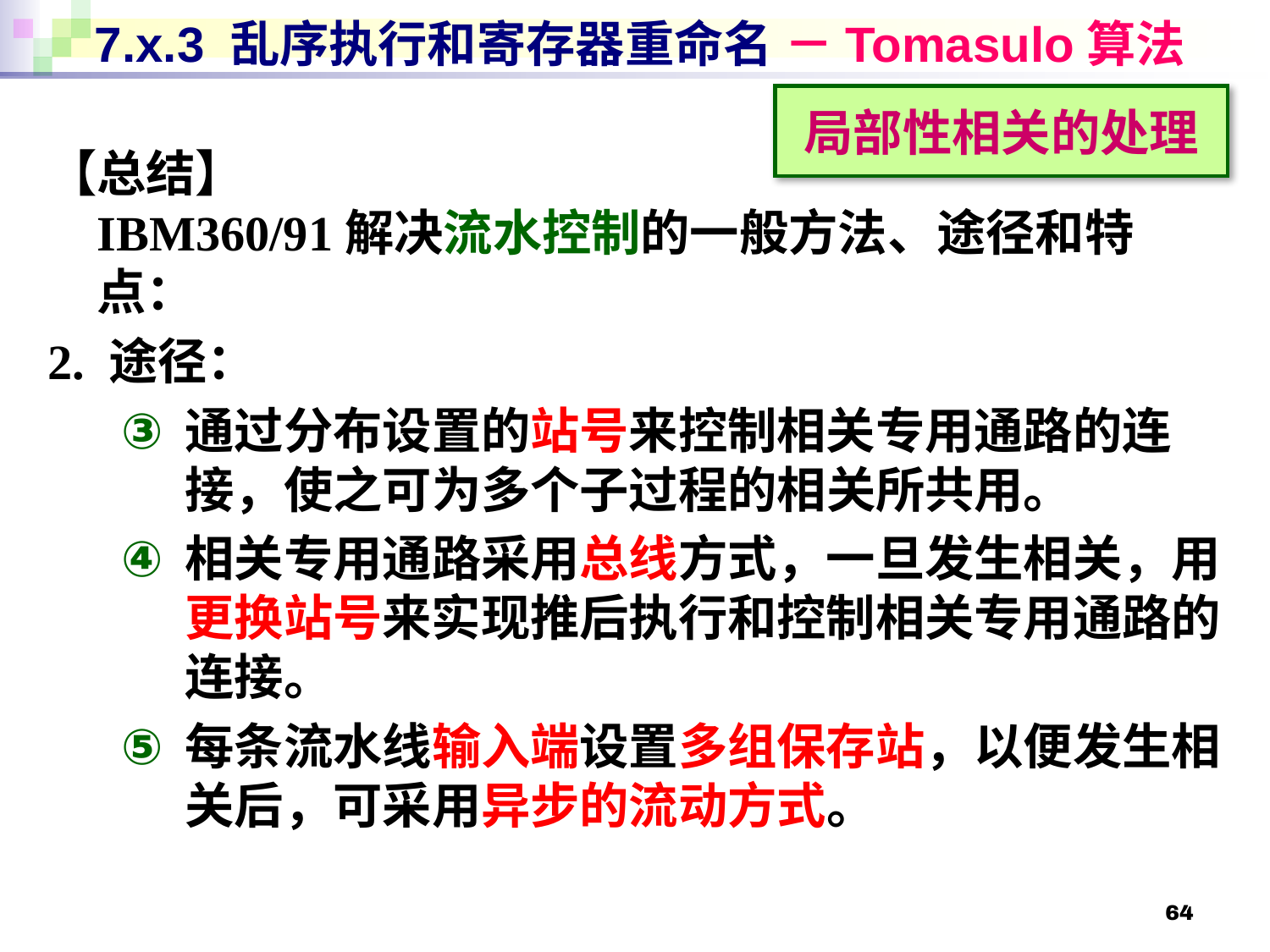

# 7.x.3 乱序执行和寄存器重命名 －Tomasulo算法
局部性相关的处理
【总结】
IBM360/91解决流水控制的一般方法、途径和特点：
2. 途径：
通过分布设置的站号来控制相关专用通路的连接，使之可为多个子过程的相关所共用。
相关专用通路采用总线方式，一旦发生相关，用更换站号来实现推后执行和控制相关专用通路的连接。
每条流水线输入端设置多组保存站，以便发生相关后，可采用异步的流动方式。
64